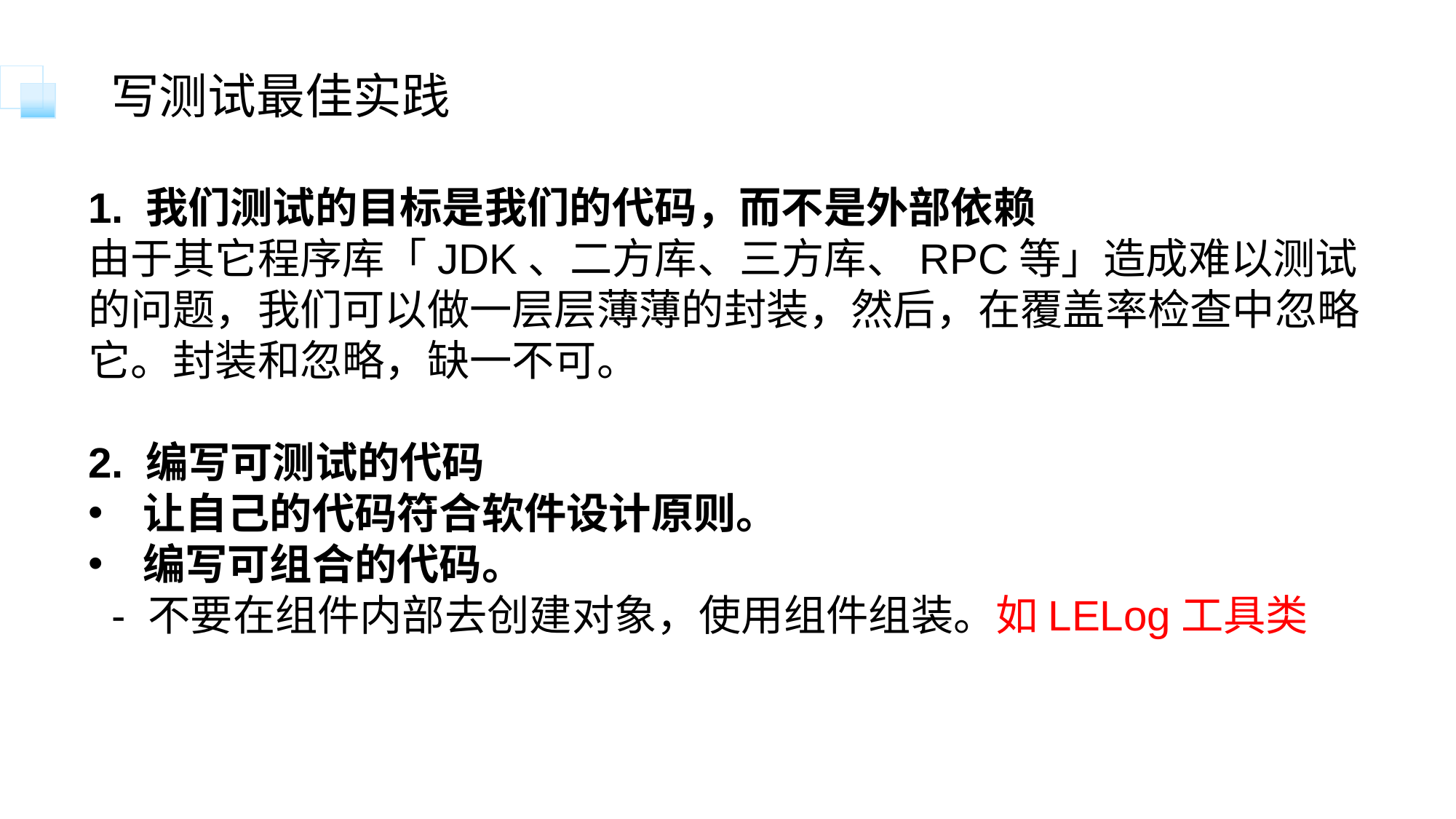

# 写测试最佳实践
1. 我们测试的目标是我们的代码，而不是外部依赖
由于其它程序库「JDK、二方库、三方库、RPC等」造成难以测试的问题，我们可以做一层层薄薄的封装，然后，在覆盖率检查中忽略它。封装和忽略，缺一不可。

2. 编写可测试的代码
让自己的代码符合软件设计原则。
编写可组合的代码。
  - 不要在组件内部去创建对象，使用组件组装。如LELog工具类